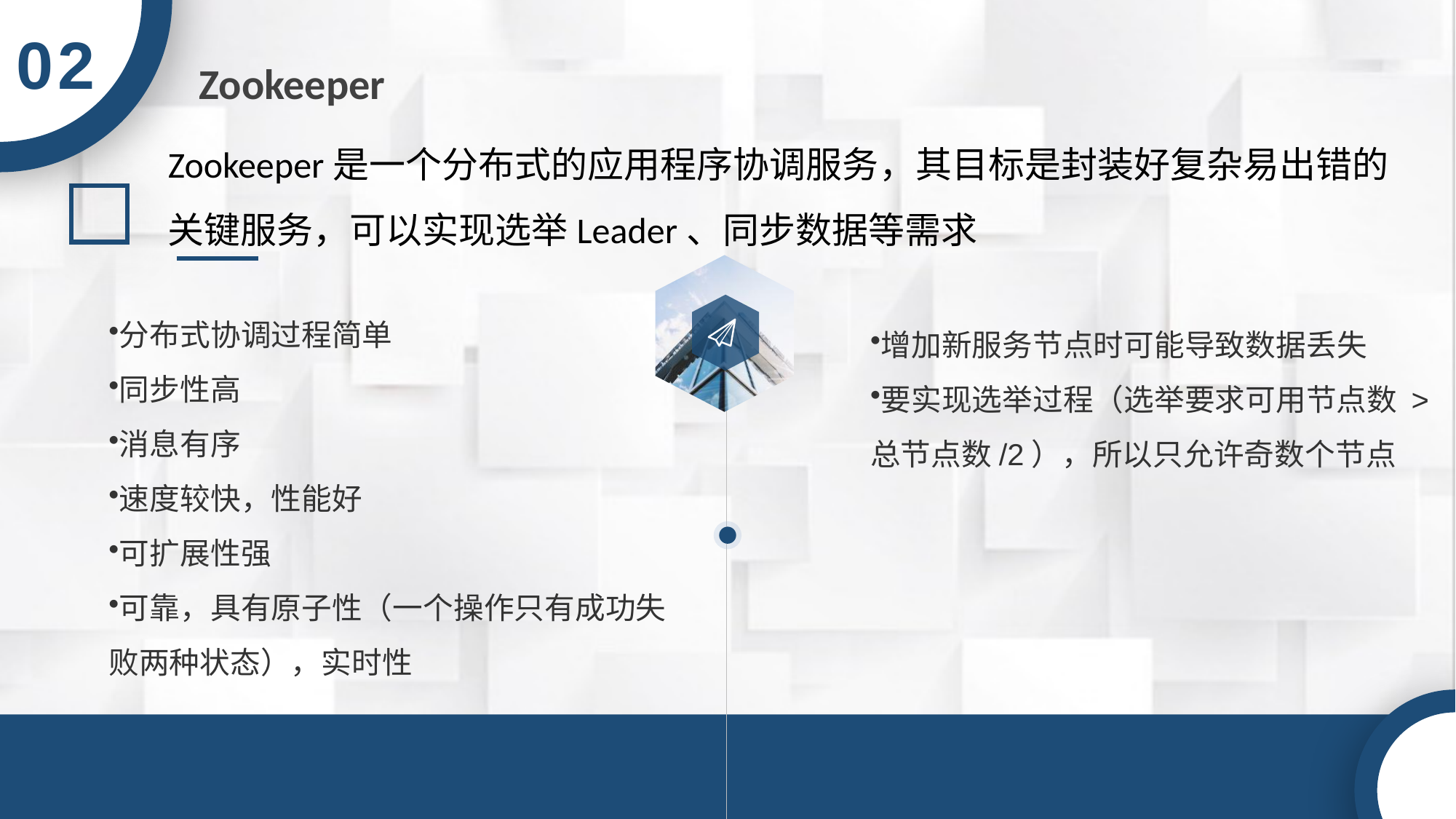

02
Zookeeper
Zookeeper是一个分布式的应用程序协调服务，其目标是封装好复杂易出错的关键服务，可以实现选举Leader、同步数据等需求

分布式协调过程简单
同步性高
消息有序
速度较快，性能好
可扩展性强
可靠，具有原子性（一个操作只有成功失败两种状态），实时性
增加新服务节点时可能导致数据丢失
要实现选举过程（选举要求可用节点数 > 总节点数/2），所以只允许奇数个节点